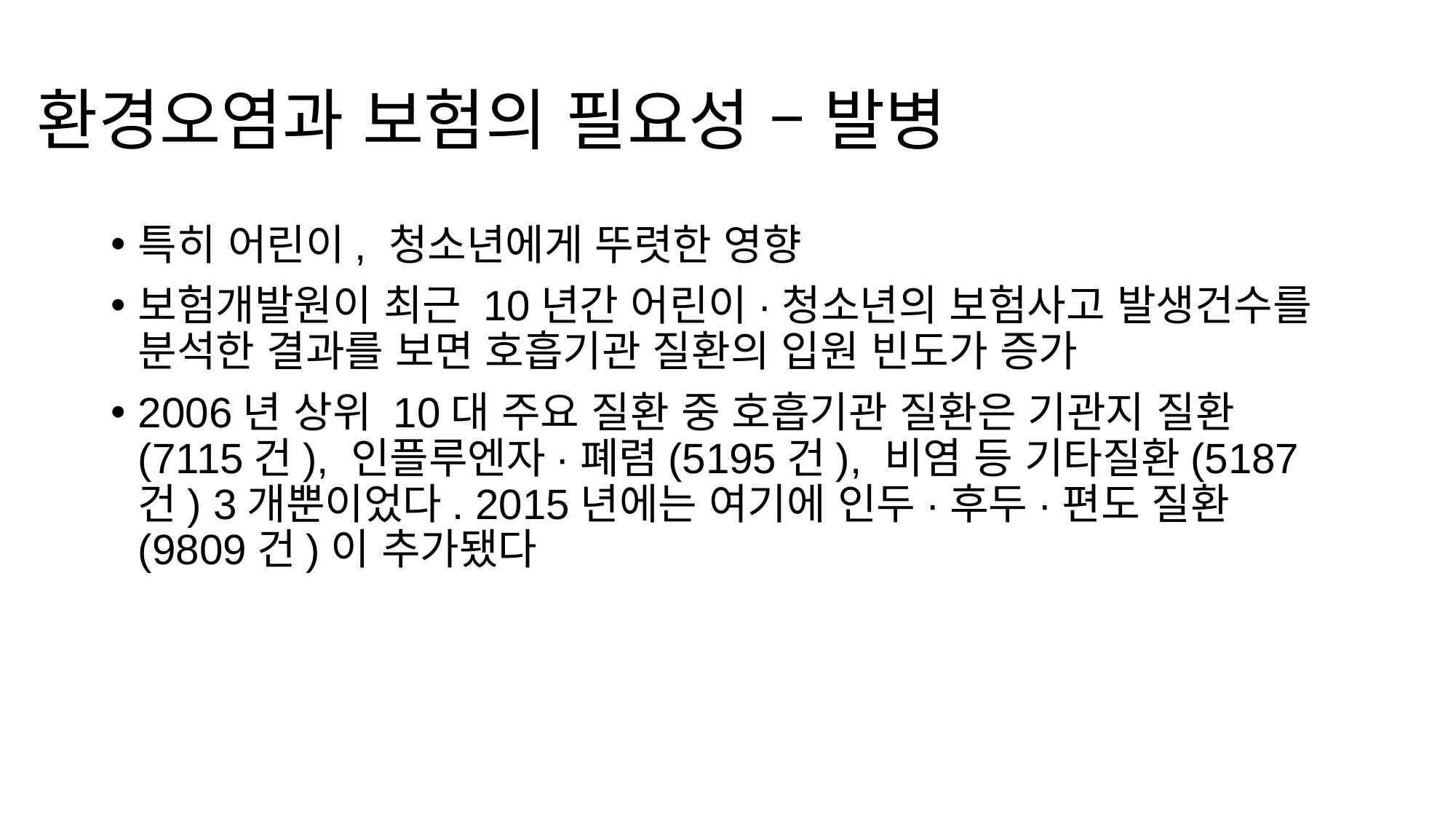

# 환경오염과 보험의 필요성 – 발병
특히 어린이, 청소년에게 뚜렷한 영향
보험개발원이 최근 10년간 어린이·청소년의 보험사고 발생건수를 분석한 결과를 보면 호흡기관 질환의 입원 빈도가 증가
2006년 상위 10대 주요 질환 중 호흡기관 질환은 기관지 질환(7115건), 인플루엔자·폐렴(5195건), 비염 등 기타질환(5187건) 3개뿐이었다. 2015년에는 여기에 인두·후두·편도 질환(9809건)이 추가됐다